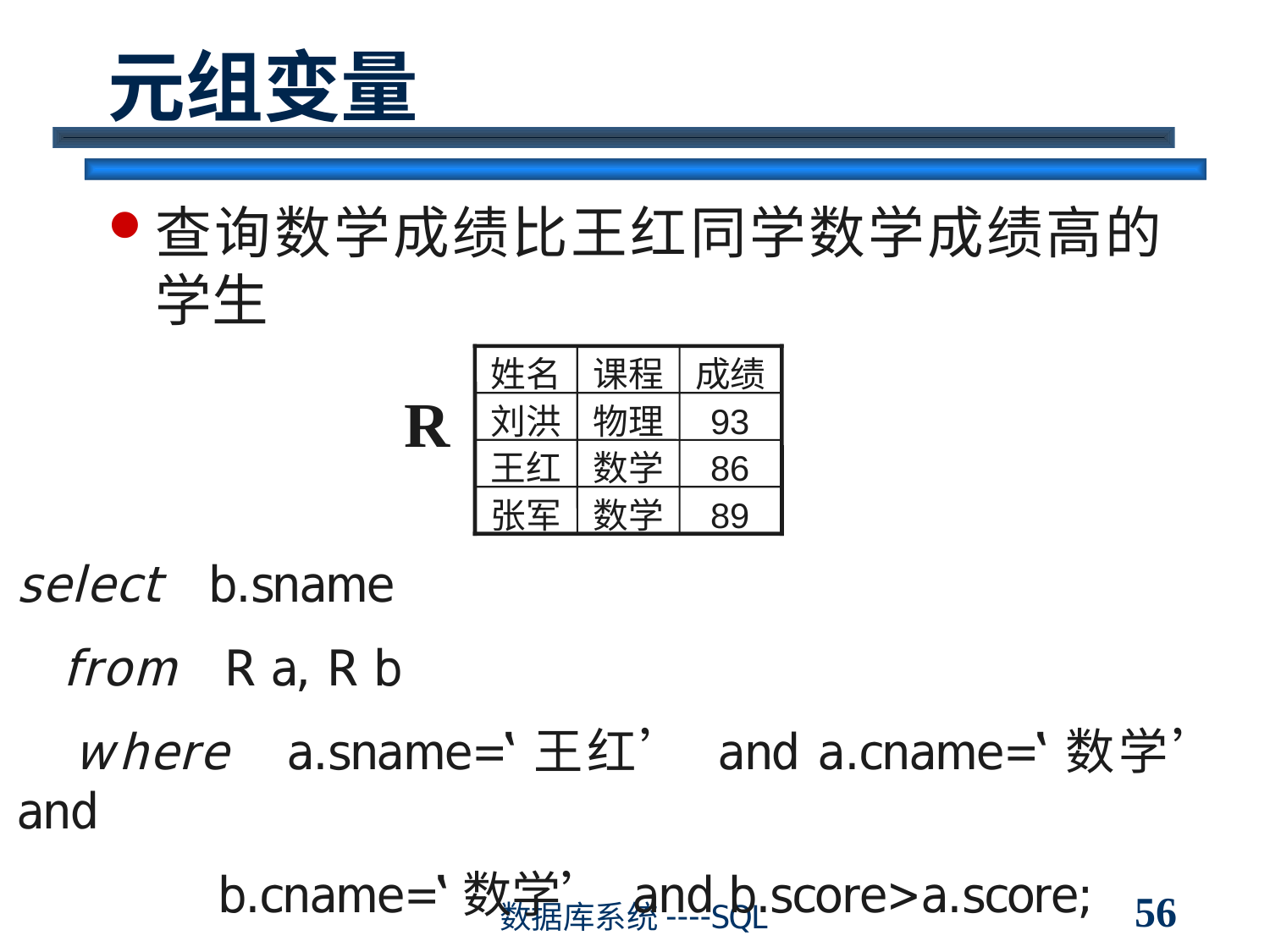

# 元组变量
查询数学成绩比王红同学数学成绩高的学生
姓名

课程

成绩

刘洪

物理
93
王红

数学
86
张军

数学
89

R
select   b.sname
   from   R a, R b
   where   a.sname=‘王红’ and a.cname=‘数学’ and
             b.cname=‘数学’ and b.score>a.score;
56
数据库系统----SQL